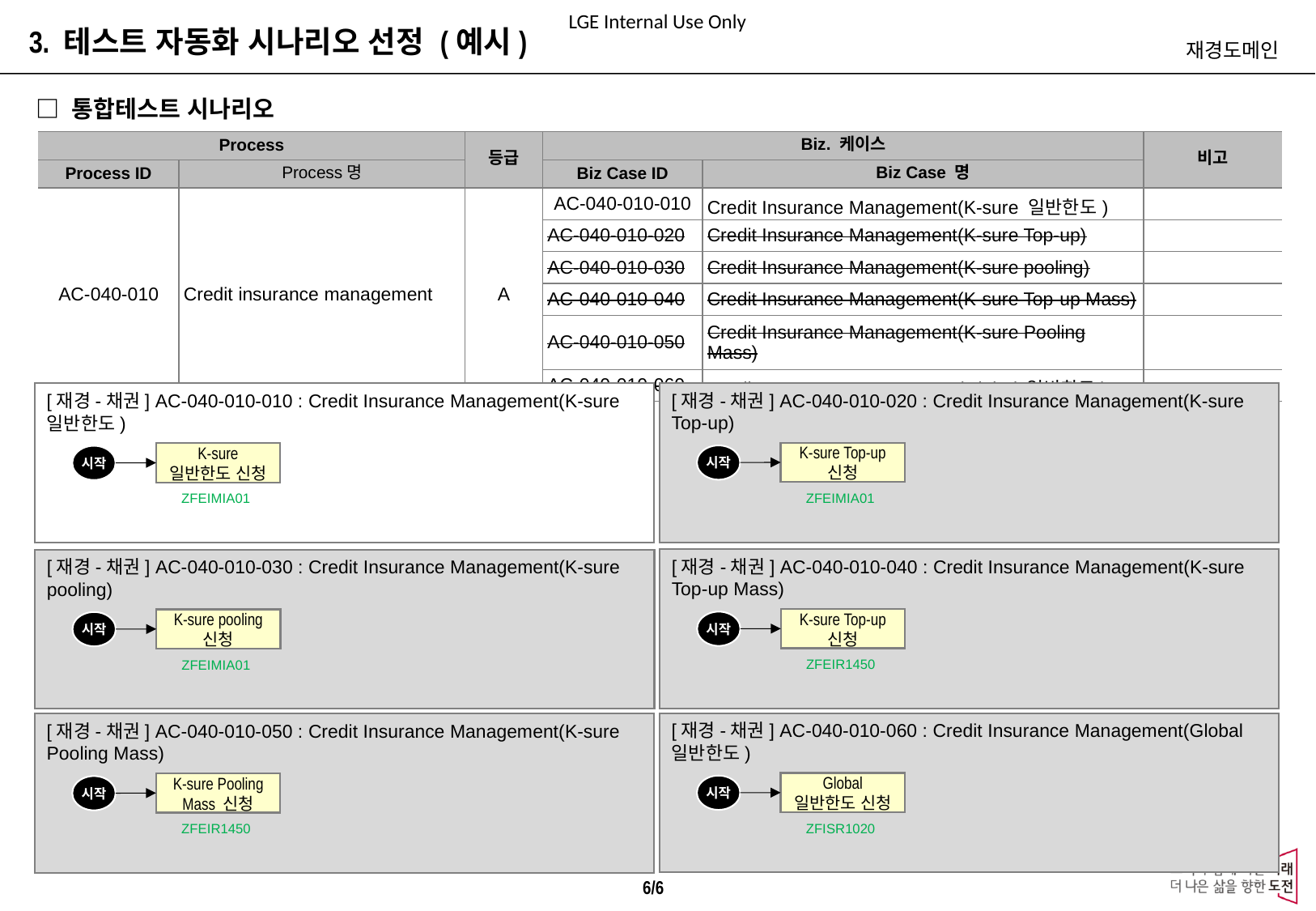

3. 테스트 자동화 시나리오 선정 (예시)
재경도메인
□ 통합테스트 시나리오
| Process |  | 등급 | Biz. 케이스 |  | 비고 |
| --- | --- | --- | --- | --- | --- |
| Process ID | Process명 |  | Biz Case ID | Biz Case 명 |  |
| AC-040-010 | Credit insurance management | A | AC-040-010-010 | Credit Insurance Management(K-sure 일반한도) |  |
|  |  |  | AC-040-010-020 | Credit Insurance Management(K-sure Top-up) |  |
|  |  |  | AC-040-010-030 | Credit Insurance Management(K-sure pooling) |  |
|  |  |  | AC-040-010-040 | Credit Insurance Management(K-sure Top-up Mass) |  |
|  |  |  | AC-040-010-050 | Credit Insurance Management(K-sure Pooling Mass) |  |
|  |  |  | AC-040-010-060 | Credit Insurance Management(Global 일반한도) |  |
[재경-채권] AC-040-010-020 : Credit Insurance Management(K-sure Top-up)
[재경-채권] AC-040-010-010 : Credit Insurance Management(K-sure 일반한도)
K-sure Top-up 신청
K-sure 일반한도 신청
시작
시작
ZFEIMIA01
ZFEIMIA01
[재경-채권] AC-040-010-040 : Credit Insurance Management(K-sure Top-up Mass)
[재경-채권] AC-040-010-030 : Credit Insurance Management(K-sure pooling)
K-sure Top-up 신청
K-sure pooling 신청
시작
시작
ZFEIR1450
ZFEIMIA01
[재경-채권] AC-040-010-060 : Credit Insurance Management(Global 일반한도)
[재경-채권] AC-040-010-050 : Credit Insurance Management(K-sure Pooling Mass)
Global 일반한도 신청
K-sure Pooling Mass 신청
시작
시작
ZFISR1020
ZFEIR1450
6/6